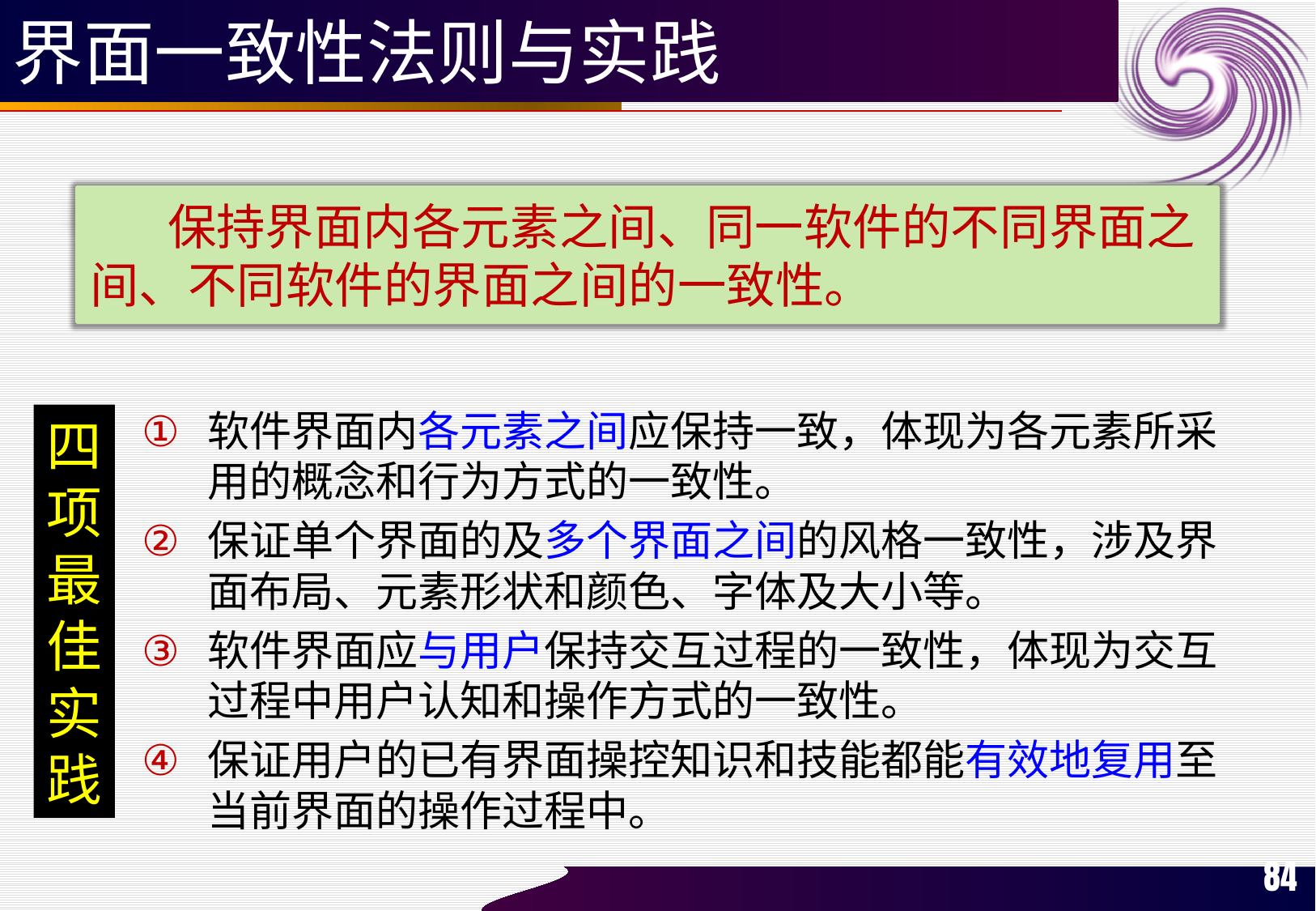

# 界面一致性法则与实践
      保持界面内各元素之间、同一软件的不同界面之间、不同软件的界面之间的一致性。
软件界面内各元素之间应保持一致，体现为各元素所采用的概念和行为方式的一致性。
保证单个界面的及多个界面之间的风格一致性，涉及界面布局、元素形状和颜色、字体及大小等。
软件界面应与用户保持交互过程的一致性，体现为交互过程中用户认知和操作方式的一致性。
保证用户的已有界面操控知识和技能都能有效地复用至当前界面的操作过程中。
四
项
最
佳
实
践
84